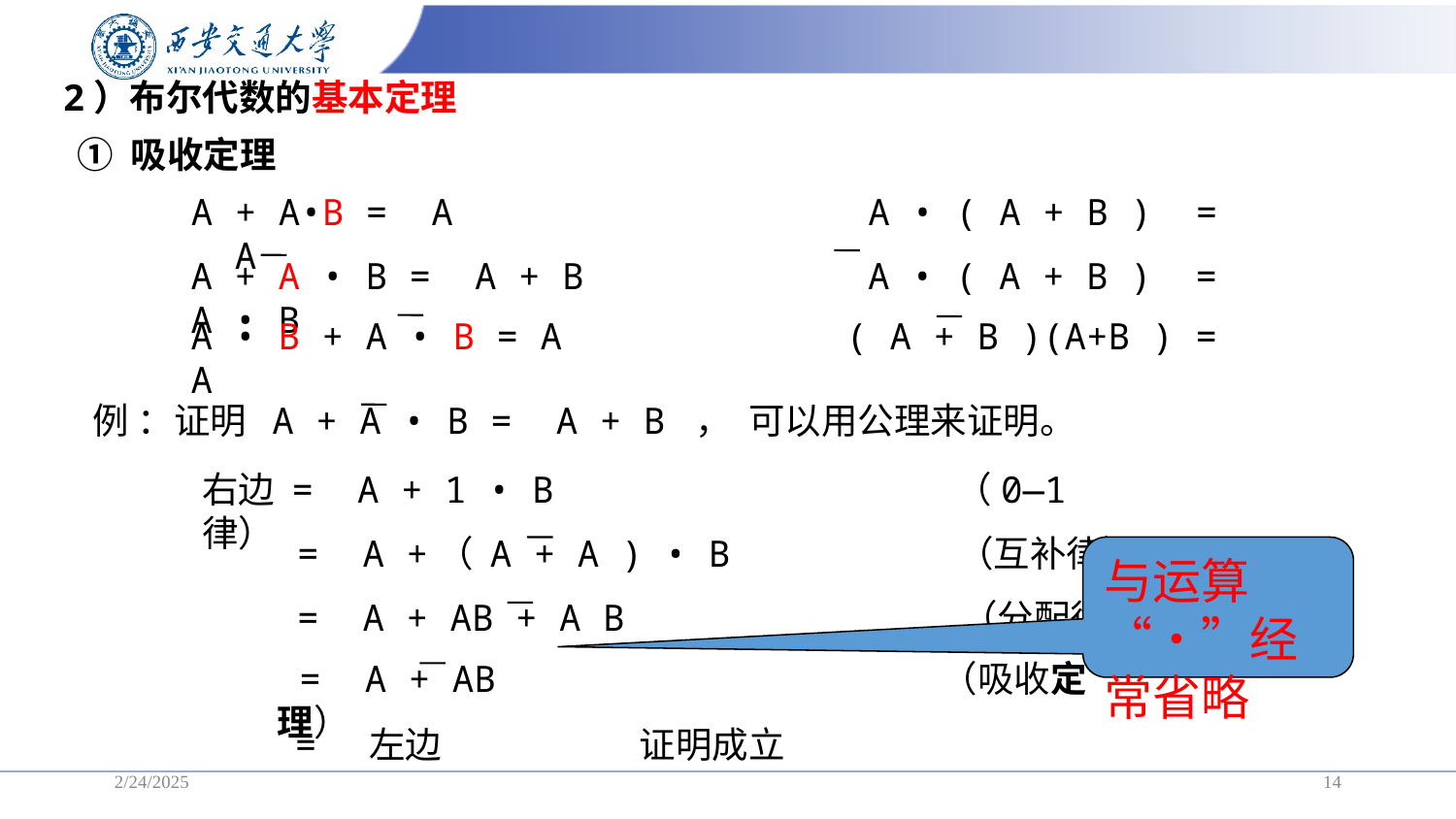

# 2）布尔代数的基本定理
① 吸收定理
A + A•B =  A                   A • ( A + B )  =   A
A + A • B =  A + B             A • ( A + B )  =   A • B

A • B + A • B = A             ( A + B )(A+B ) =   A

例 ：证明  A + A • B =  A + B ，  可以用公理来证明。

右边 =  A + 1 • B                  （0—1律）
 =  A +（ A + A ) • B          （互补律）

 =  A + AB + A B               （分配律）

 =  A + AB                    （吸收定理）

=  左边                        证明成立

与运算“•”经常省略

2/24/2025
14